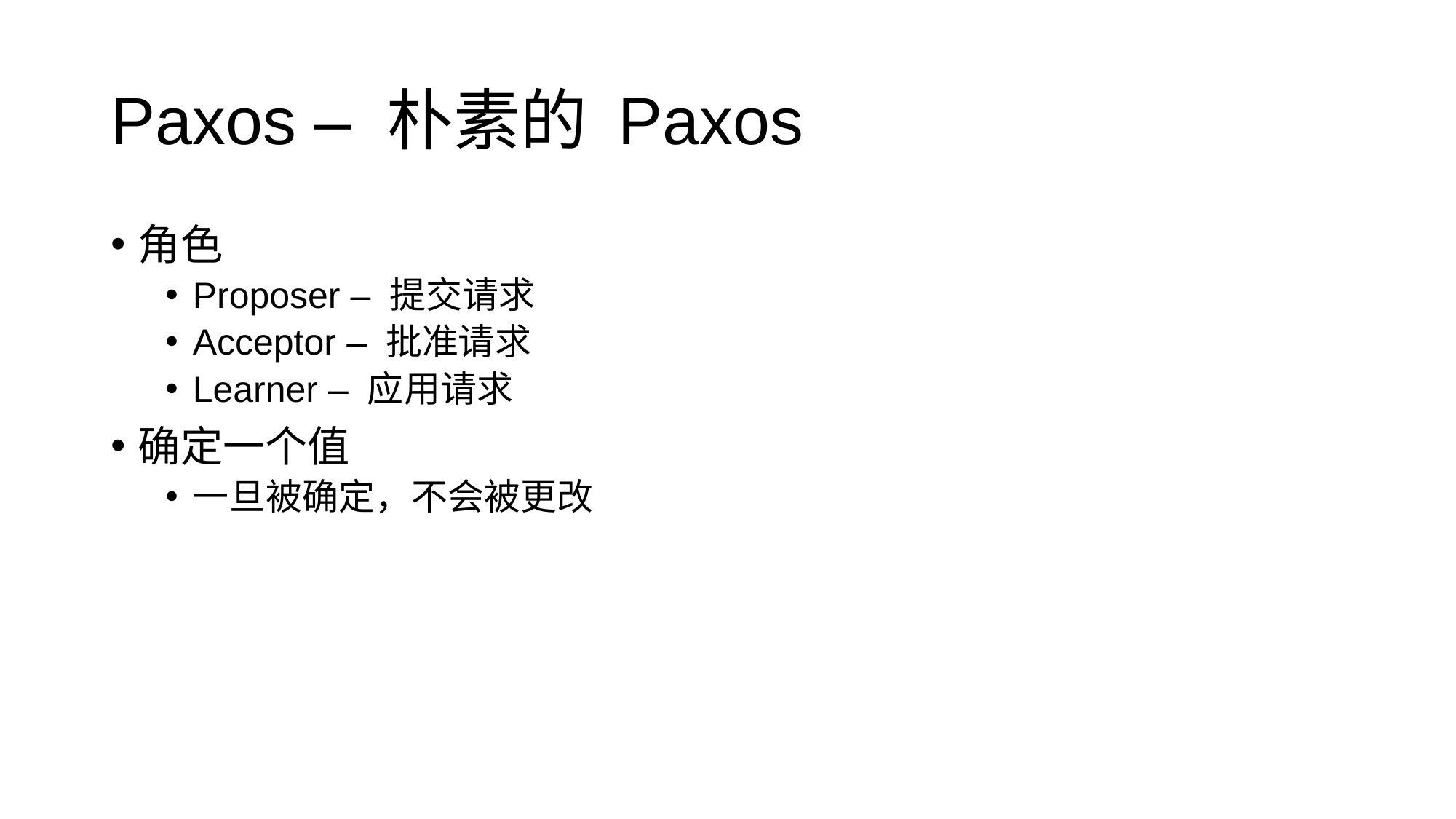

# Paxos – 朴素的 Paxos
角色
Proposer – 提交请求
Acceptor – 批准请求
Learner – 应用请求
确定一个值
一旦被确定，不会被更改